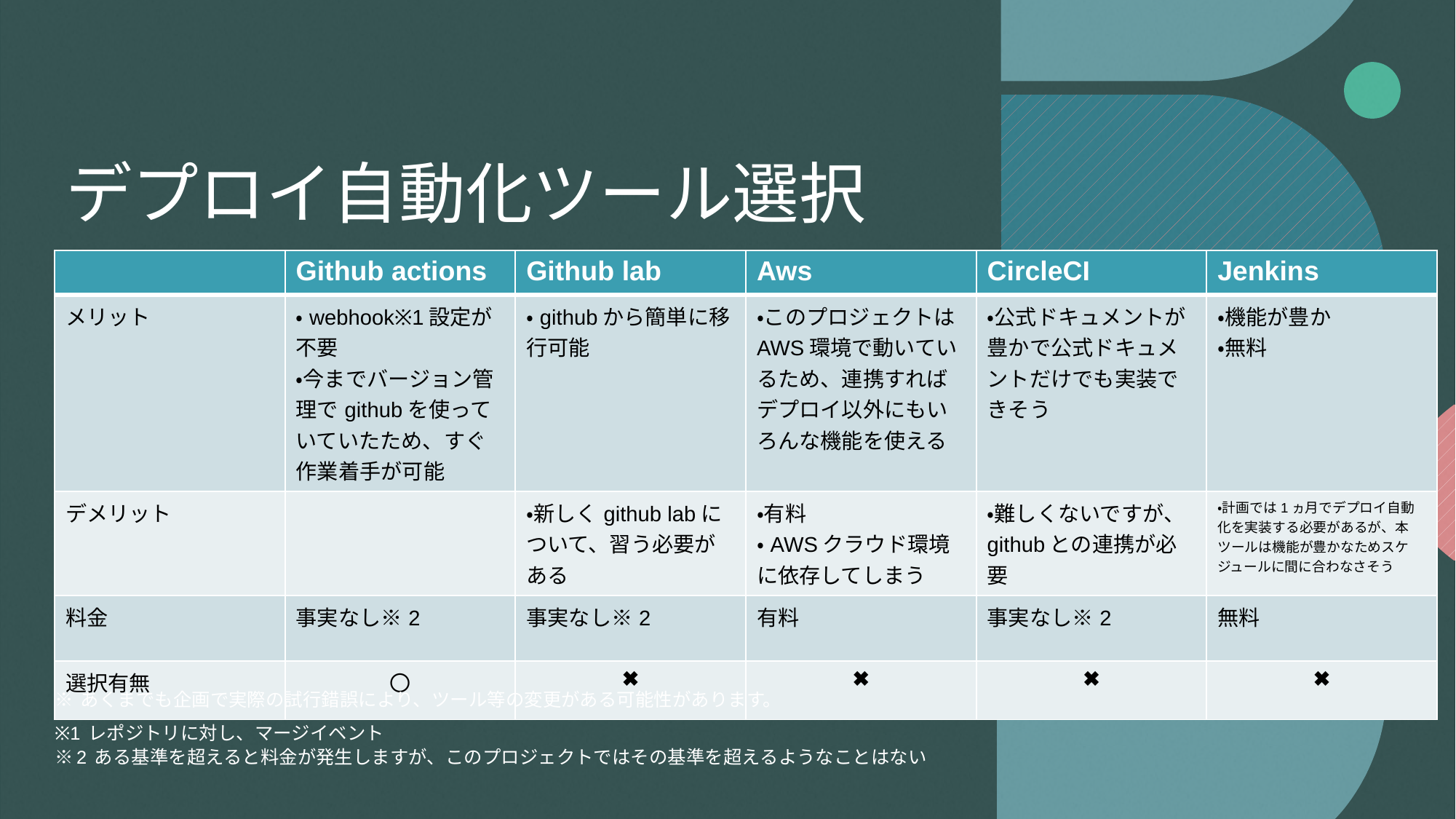

# デプロイ自動化ツール選択
|  | Github actions | Github lab | Aws | CircleCI | Jenkins |
| --- | --- | --- | --- | --- | --- |
| メリット | ・webhook※1設定が不要 ・今までバージョン管理でgithubを使っていていたため、すぐ作業着手が可能 | ・githubから簡単に移行可能 | ・このプロジェクトはAWS環境で動いているため、連携すればデプロイ以外にもいろんな機能を使える | ・公式ドキュメントが豊かで公式ドキュメントだけでも実装できそう | ・機能が豊か ・無料 |
| デメリット |  | ・新しくgithub labについて、習う必要がある | ・有料 ・AWSクラウド環境に依存してしまう | ・難しくないですが、githubとの連携が必要 | ・計画では1ヵ月でデプロイ自動化を実装する必要があるが、本ツールは機能が豊かなためスケジュールに間に合わなさそう |
| 料金 | 事実なし※2 | 事実なし※2 | 有料 | 事実なし※2 | 無料 |
| 選択有無 | 〇 | ✖ | ✖ | ✖ | ✖ |
※ あくまでも企画で実際の試行錯誤により、ツール等の変更がある可能性があります。
※1 レポジトリに対し、マージイベント
※2 ある基準を超えると料金が発生しますが、このプロジェクトではその基準を超えるようなことはない